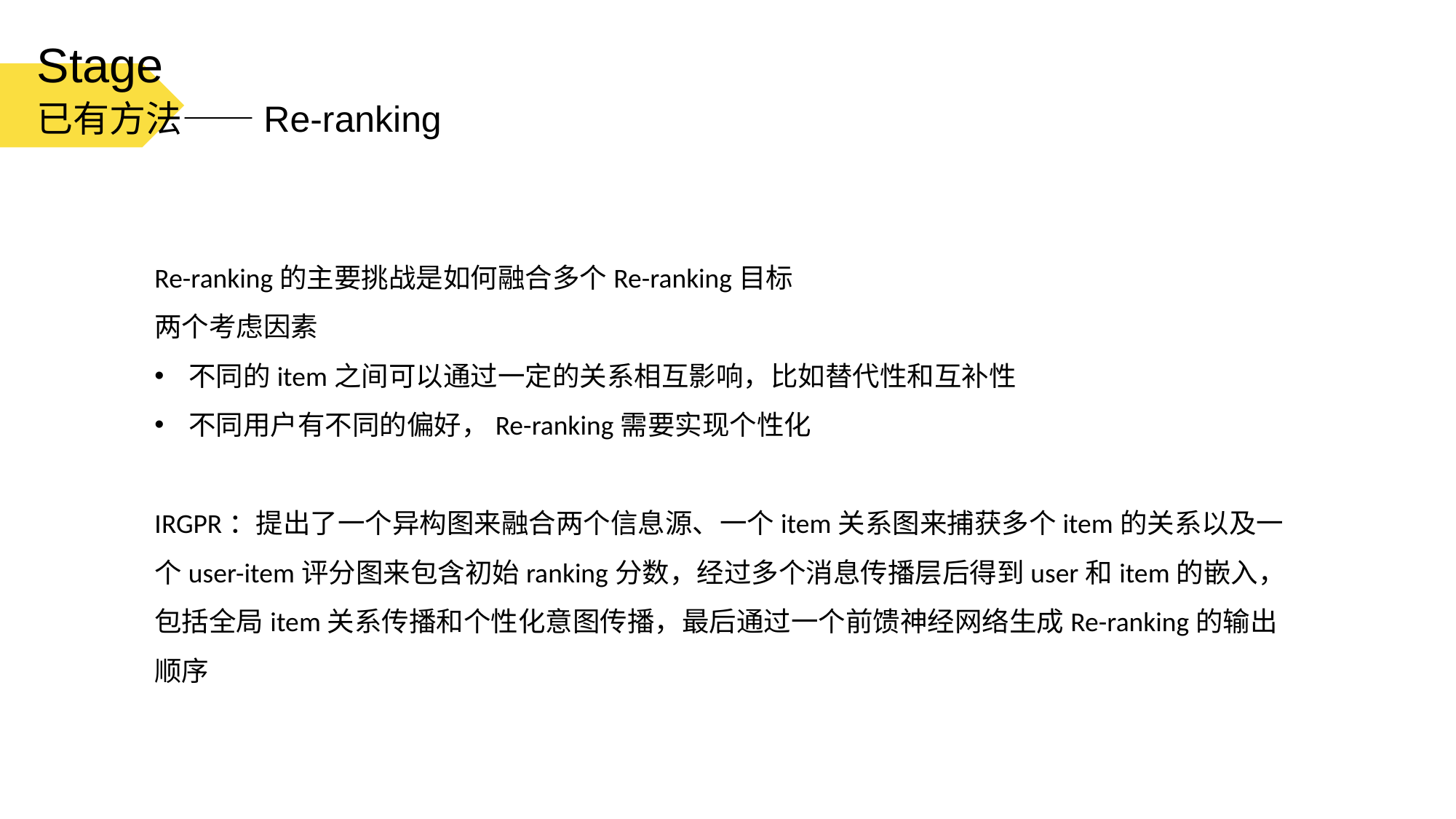

Stage
已有方法——Re-ranking

Re-ranking的主要挑战是如何融合多个Re-ranking目标
两个考虑因素
不同的item之间可以通过一定的关系相互影响，比如替代性和互补性
不同用户有不同的偏好，Re-ranking需要实现个性化

IRGPR：提出了一个异构图来融合两个信息源、一个item关系图来捕获多个item的关系以及一个user-item评分图来包含初始ranking分数，经过多个消息传播层后得到user和item的嵌入，包括全局item关系传播和个性化意图传播，最后通过一个前馈神经网络生成Re-ranking的输出顺序